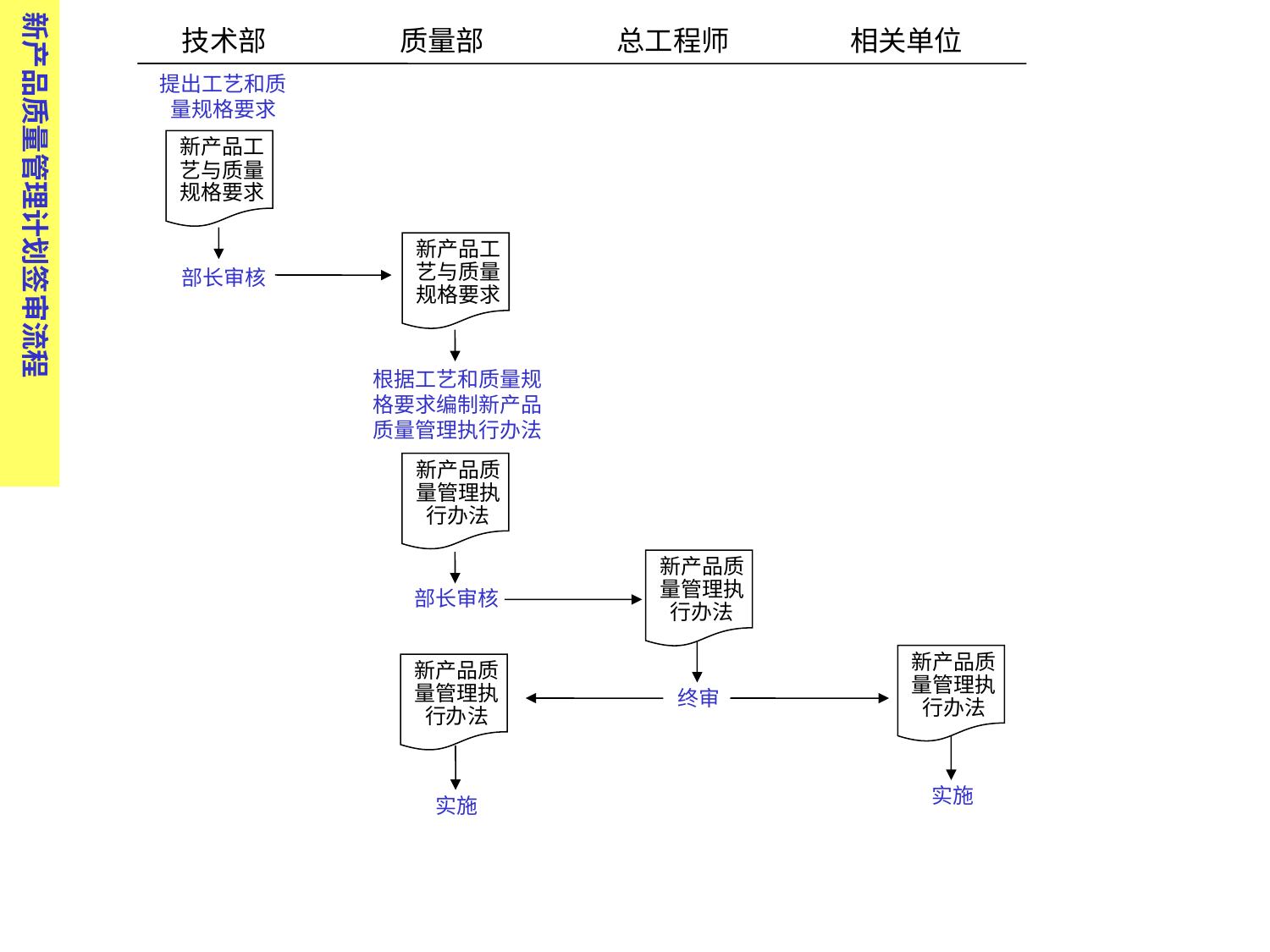

新产品质量管理计划签审流程
技术部                     质量部                     总工程师                   相关单位

提出工艺和质量规格要求
新产品工艺与质量规格要求

新产品工艺与质量规格要求

部长审核

根据工艺和质量规格要求编制新产品质量管理执行办法
新产品质量管理执行办法

新产品质量管理执行办法

部长审核

新产品质量管理执行办法

新产品质量管理执行办法

终审

实施
实施
56